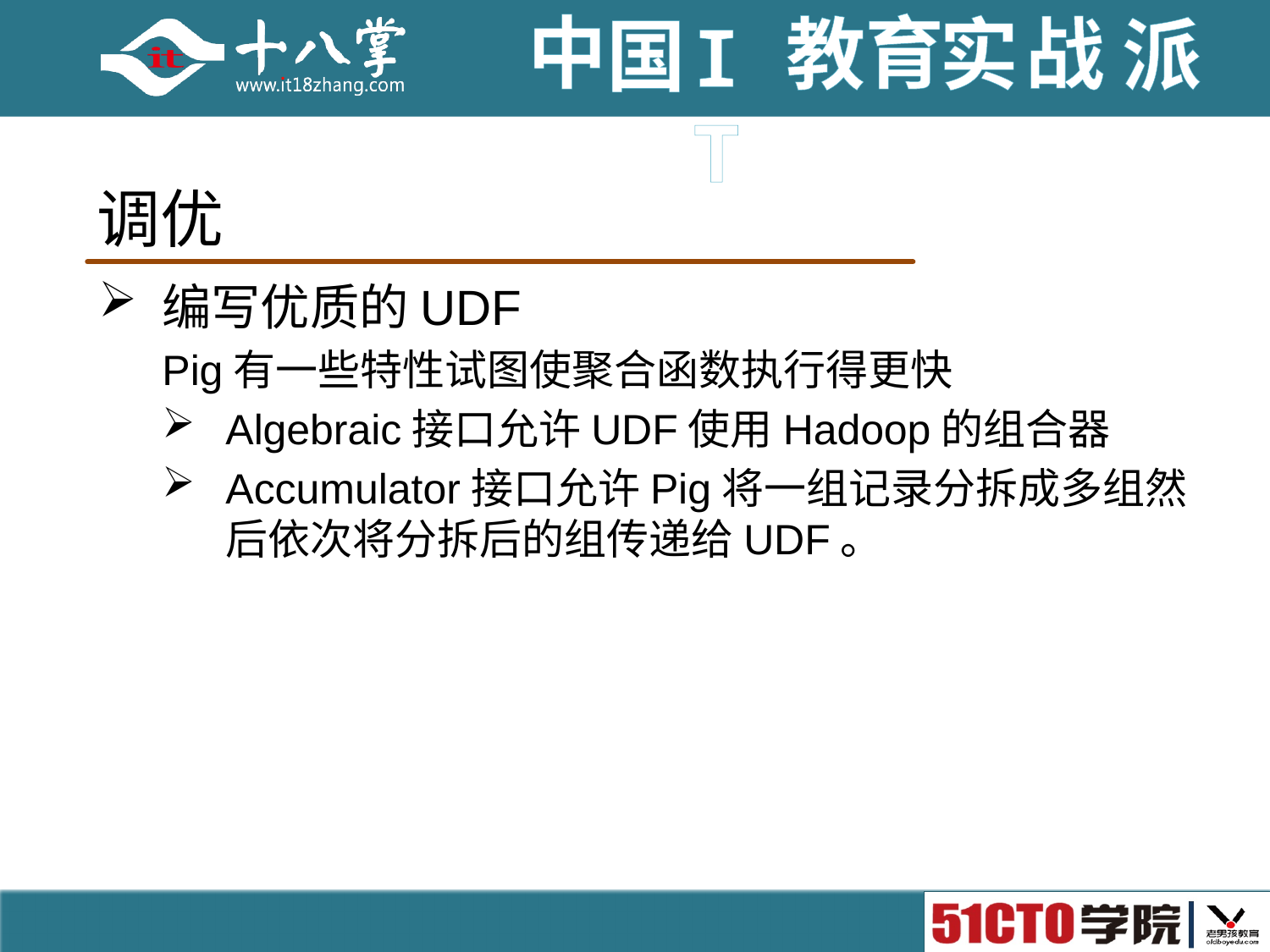

# 调优
编写优质的UDF
Pig有一些特性试图使聚合函数执行得更快
Algebraic接口允许UDF使用Hadoop的组合器
Accumulator接口允许Pig将一组记录分拆成多组然后依次将分拆后的组传递给UDF。